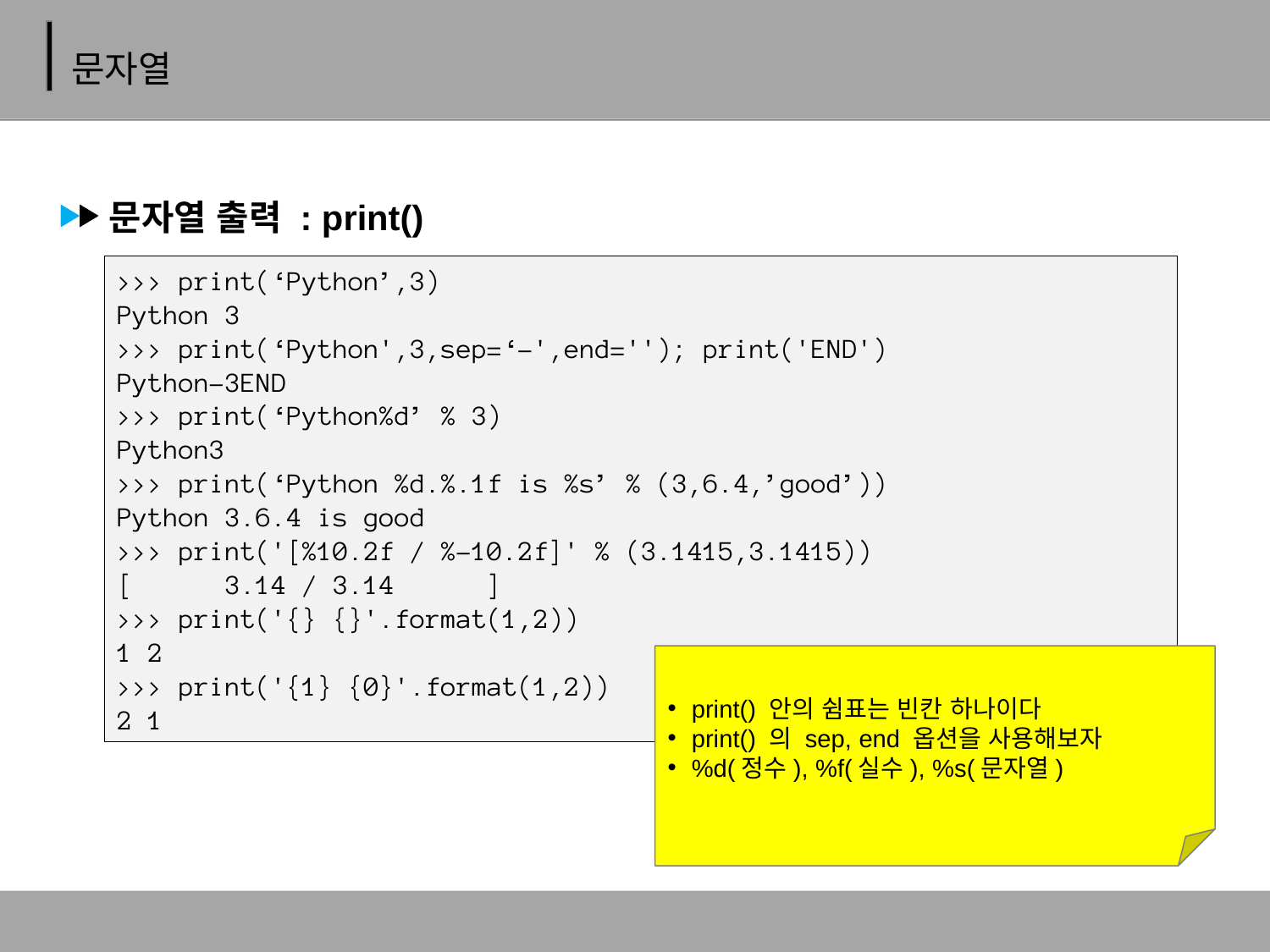

# 문자열
문자열 출력 : print()

>>> print(‘Python’,3)
Python 3
>>> print(‘Python',3,sep=‘-',end=''); print('END')
Python-3END
>>> print(‘Python%d’ % 3)
Python3
>>> print(‘Python %d.%.1f is %s’ % (3,6.4,’good’))
Python 3.6.4 is good
>>> print('[%10.2f / %-10.2f]' % (3.1415,3.1415))
[      3.14 / 3.14      ]
>>> print('{} {}'.format(1,2))
1 2
>>> print('{1} {0}'.format(1,2))
2 1
print() 안의 쉼표는 빈칸 하나이다
print() 의 sep, end 옵션을 사용해보자
%d(정수), %f(실수), %s(문자열)